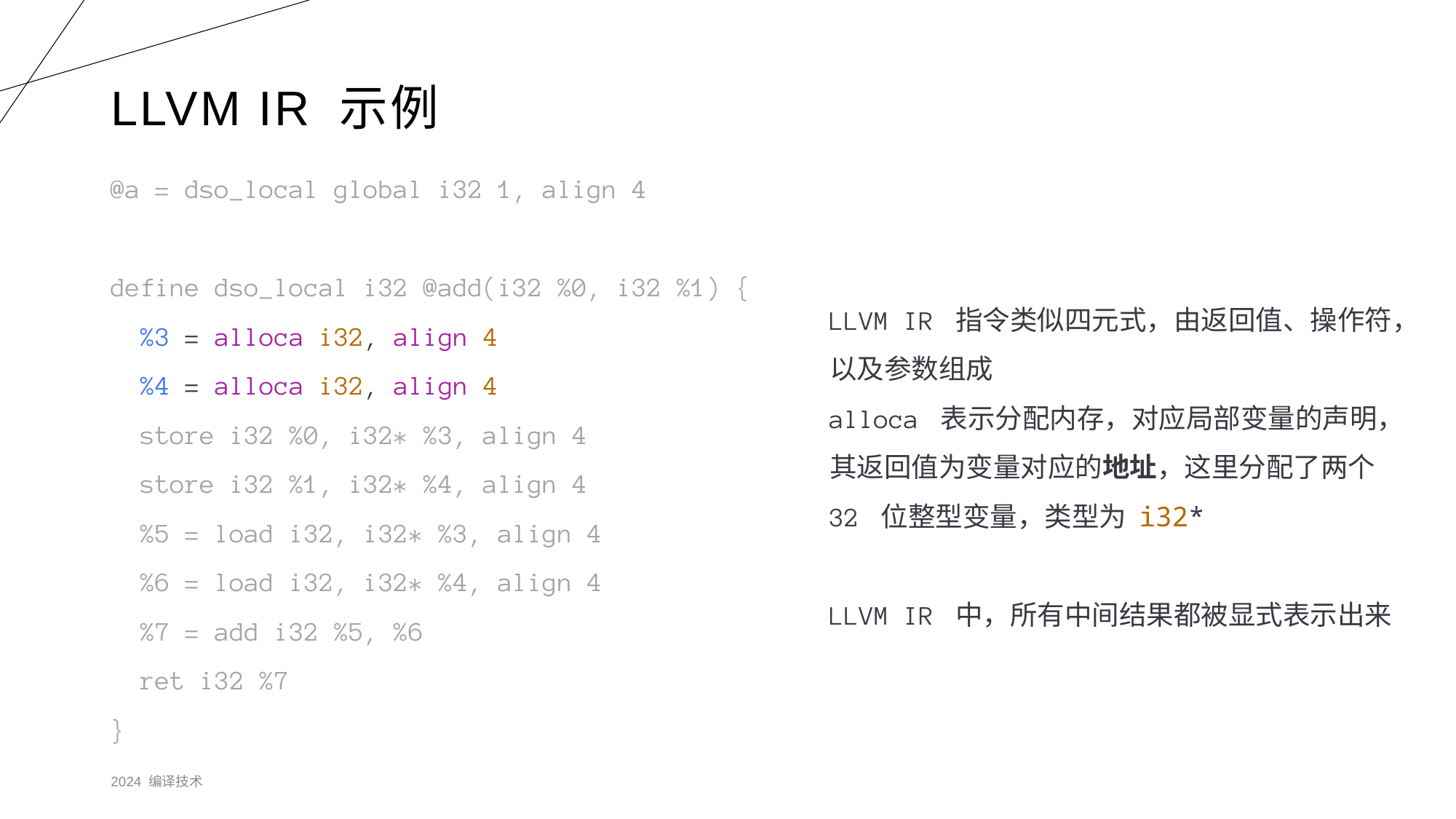

# LLVM IR 示例
@a = dso_local global i32 1, align 4
define dso_local i32 @add(i32 %0, i32 %1) {
  %3 = alloca i32, align 4
  %4 = alloca i32, align 4
  store i32 %0, i32* %3, align 4
  store i32 %1, i32* %4, align 4
  %5 = load i32, i32* %3, align 4
  %6 = load i32, i32* %4, align 4
  %7 = add i32 %5, %6
  ret i32 %7
}

LLVM IR 指令类似四元式，由返回值、操作符，以及参数组成
alloca 表示分配内存，对应局部变量的声明，其返回值为变量对应的地址，这里分配了两个 32 位整型变量，类型为 i32*

LLVM IR 中，所有中间结果都被显式表示出来
2024 编译技术
10